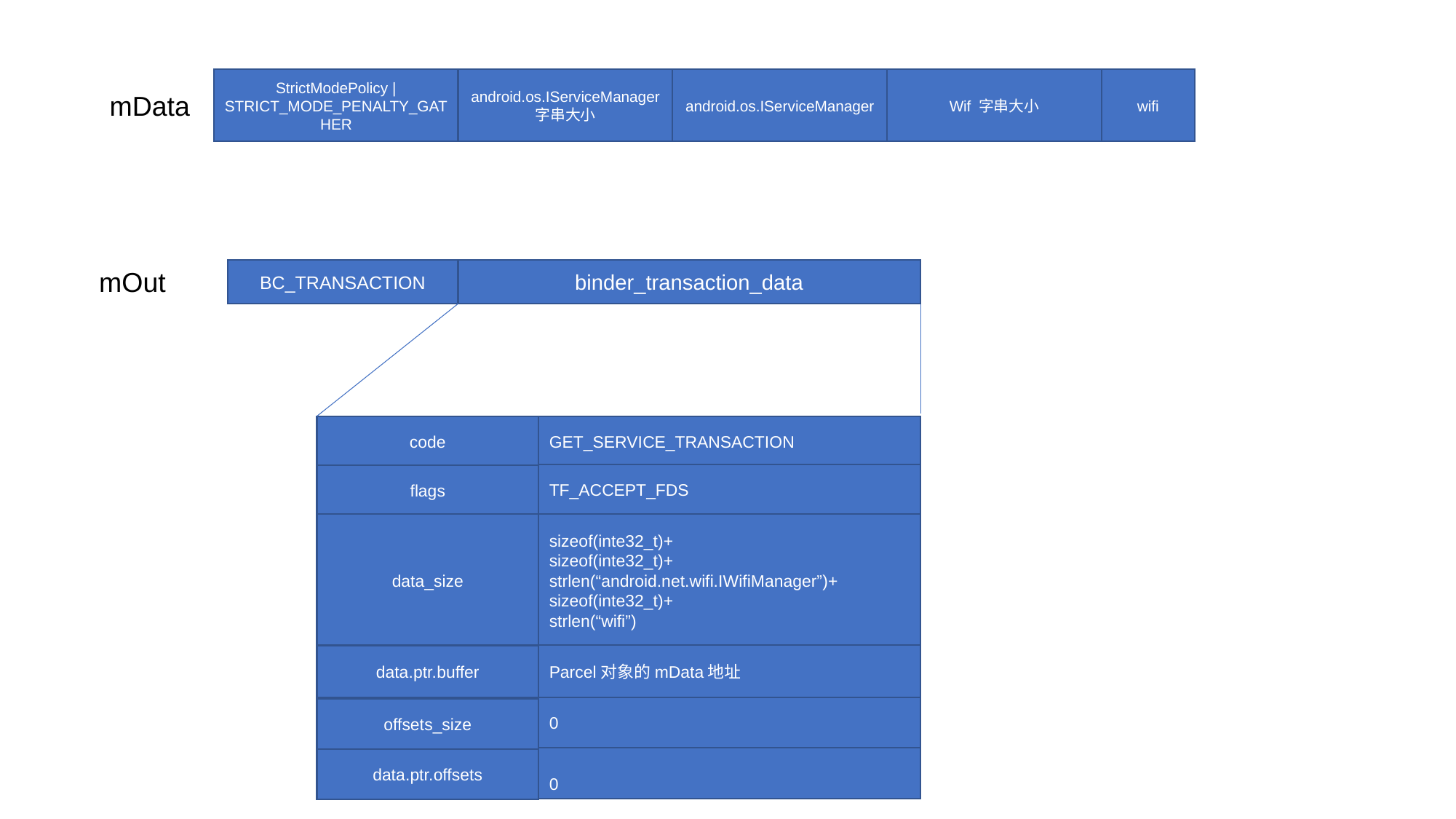

wifi
android.os.IServiceManager
Wif 字串大小
android.os.IServiceManager
字串大小
StrictModePolicy | STRICT_MODE_PENALTY_GATHER
mData
mOut
BC_TRANSACTION
binder_transaction_data
GET_SERVICE_TRANSACTION
code
TF_ACCEPT_FDS
flags
sizeof(inte32_t)+
sizeof(inte32_t)+
strlen(“android.net.wifi.IWifiManager”)+
sizeof(inte32_t)+
strlen(“wifi”)
data_size

Parcel对象的mData地址

data.ptr.buffer
0
offsets_size

0
data.ptr.offsets